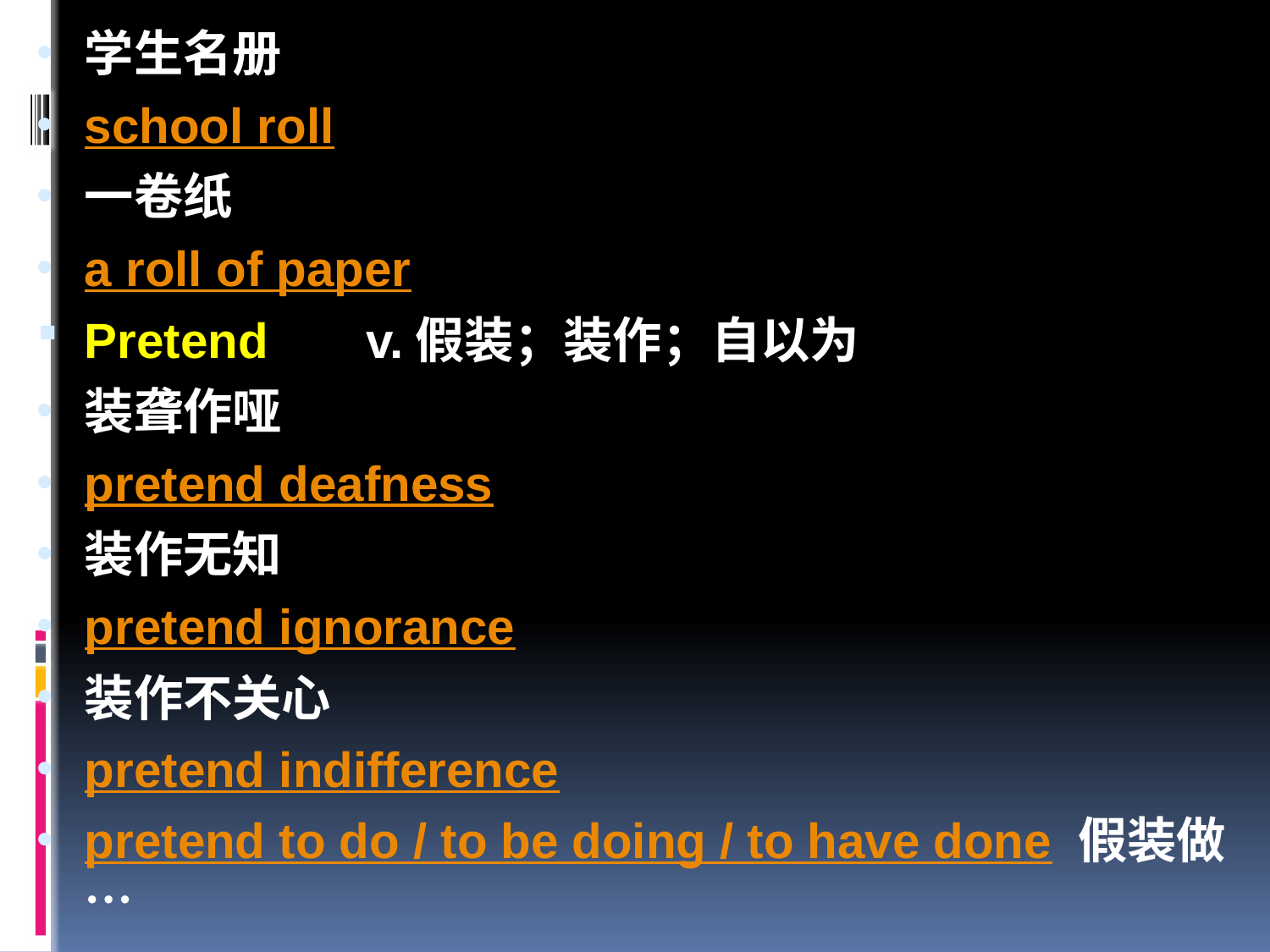

学生名册
school roll
一卷纸
a roll of paper
Pretend 　 v.假装；装作；自以为
装聋作哑
pretend deafness
装作无知
pretend ignorance
装作不关心
pretend indifference
pretend to do / to be doing / to have done 假装做…